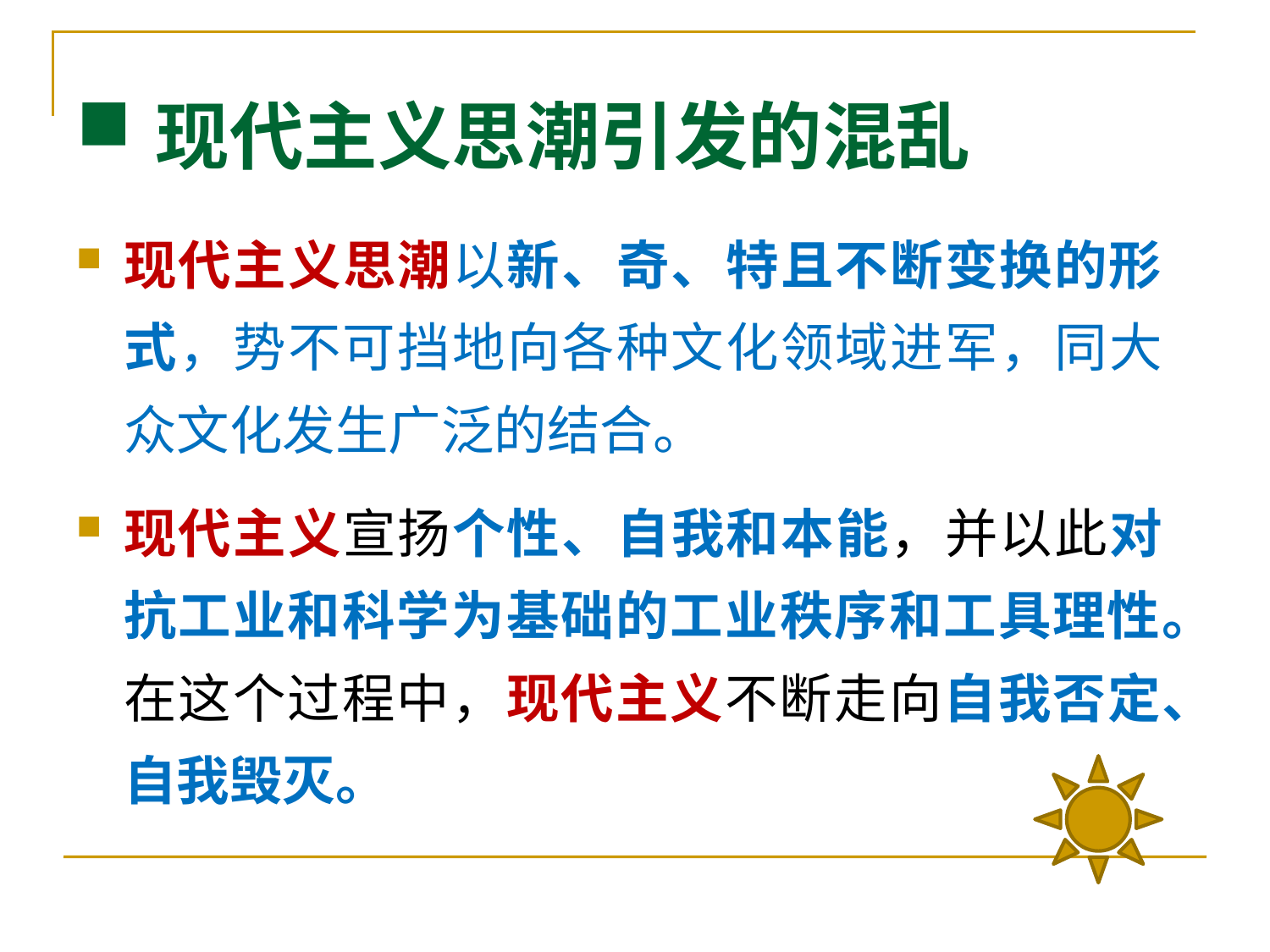

# 现代主义思潮引发的混乱
现代主义思潮以新、奇、特且不断变换的形式，势不可挡地向各种文化领域进军，同大众文化发生广泛的结合。
现代主义宣扬个性、自我和本能，并以此对抗工业和科学为基础的工业秩序和工具理性。在这个过程中，现代主义不断走向自我否定、自我毁灭。

72